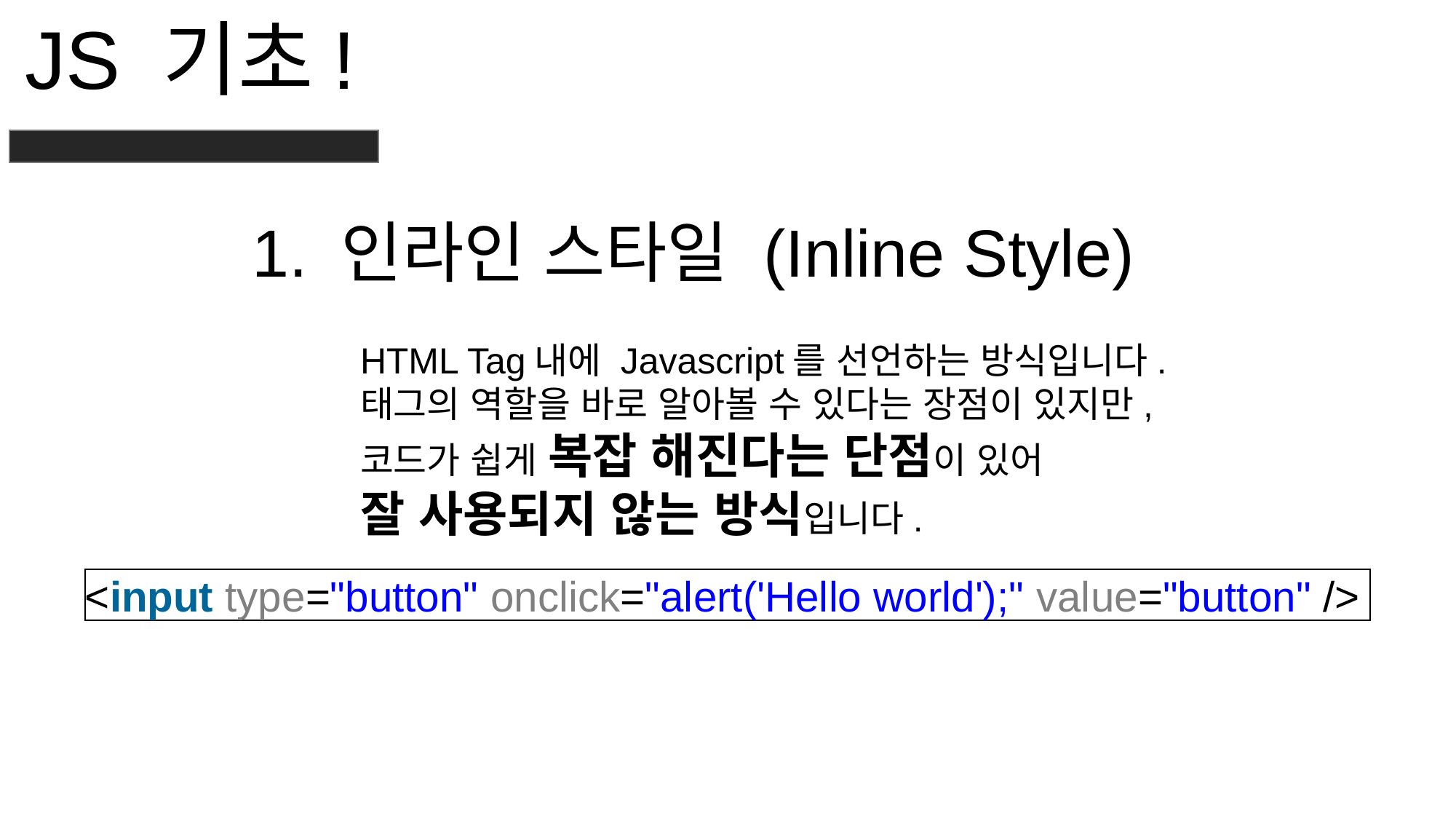

JS 기초!
인라인 스타일 (Inline Style)

HTML Tag내에 Javascript를 선언하는 방식입니다.
태그의 역할을 바로 알아볼 수 있다는 장점이 있지만,
코드가 쉽게 복잡 해진다는 단점이 있어
잘 사용되지 않는 방식입니다.
<input type="button" onclick="alert('Hello world');" value="button" />